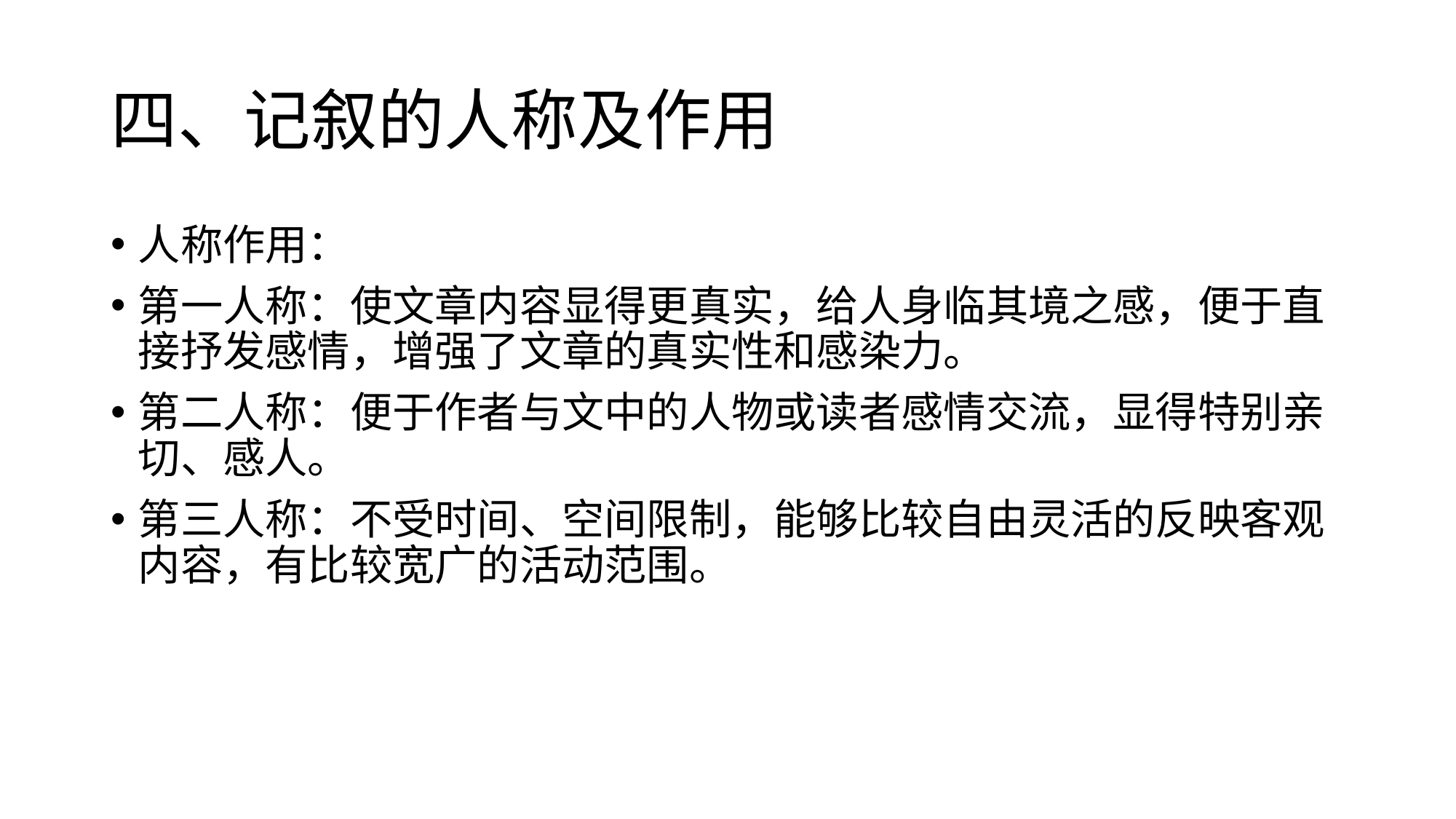

# 四、记叙的人称及作用
人称作用：
第一人称：使文章内容显得更真实，给人身临其境之感，便于直接抒发感情，增强了文章的真实性和感染力。
第二人称：便于作者与文中的人物或读者感情交流，显得特别亲切、感人。
第三人称：不受时间、空间限制，能够比较自由灵活的反映客观内容，有比较宽广的活动范围。